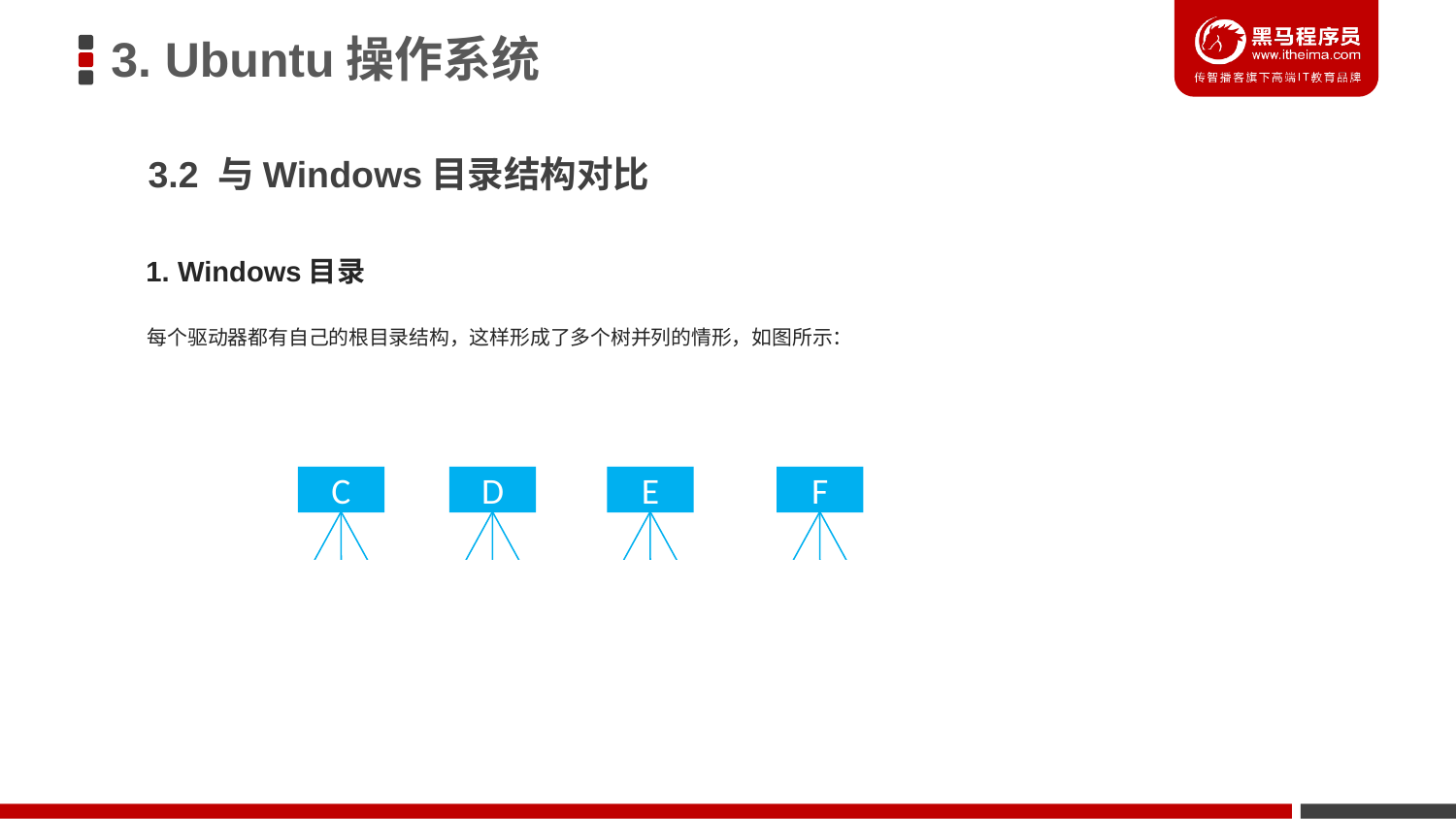

3. Ubuntu操作系统
3.2 与Windows目录结构对比
1. Windows目录
每个驱动器都有自己的根目录结构，这样形成了多个树并列的情形，如图所示：
C

D

E

F